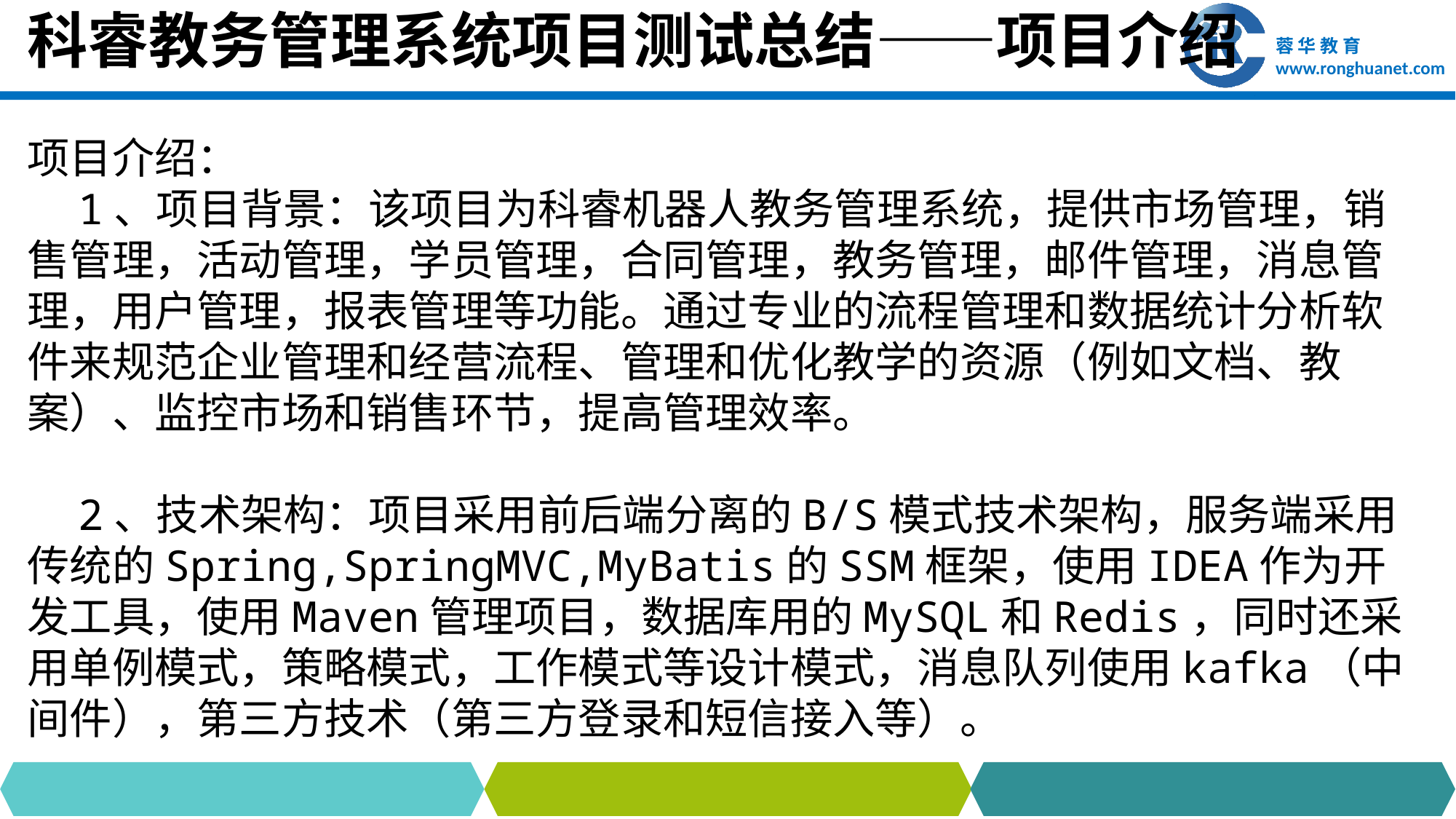

# 科睿教务管理系统项目测试总结——项目介绍
项目介绍：
  1、项目背景：该项目为科睿机器人教务管理系统，提供市场管理，销售管理，活动管理，学员管理，合同管理，教务管理，邮件管理，消息管理，用户管理，报表管理等功能。通过专业的流程管理和数据统计分析软件来规范企业管理和经营流程、管理和优化教学的资源（例如文档、教案）、监控市场和销售环节，提高管理效率。

  2、技术架构：项目采用前后端分离的B/S模式技术架构，服务端采用传统的Spring,SpringMVC,MyBatis的SSM框架，使用IDEA作为开发工具，使用Maven管理项目，数据库用的MySQL和Redis，同时还采用单例模式，策略模式，工作模式等设计模式，消息队列使用kafka（中间件），第三方技术（第三方登录和短信接入等）。